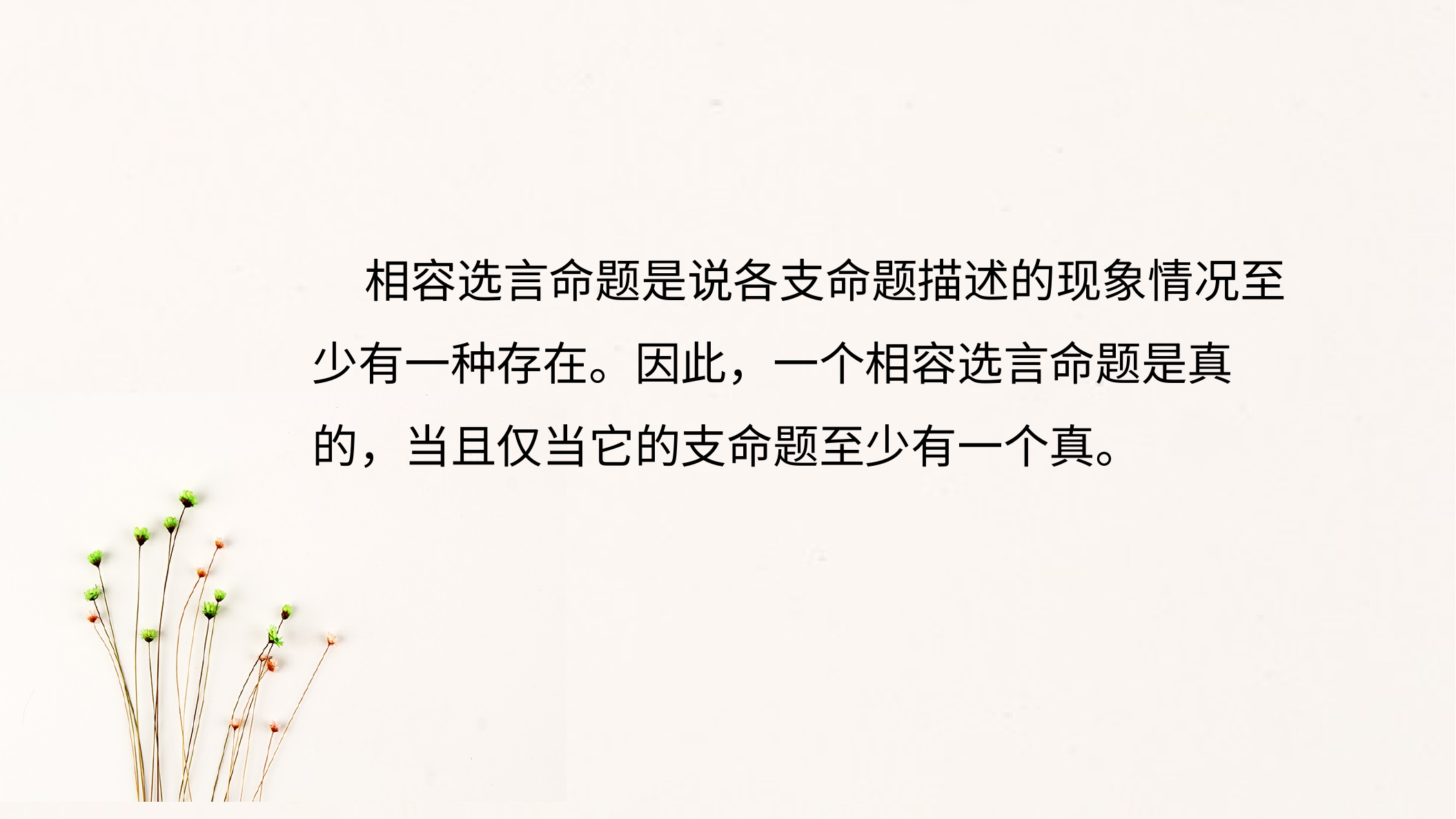

相容选言命题是说各支命题描述的现象情况至少有一种存在。因此，一个相容选言命题是真的，当且仅当它的支命题至少有一个真。